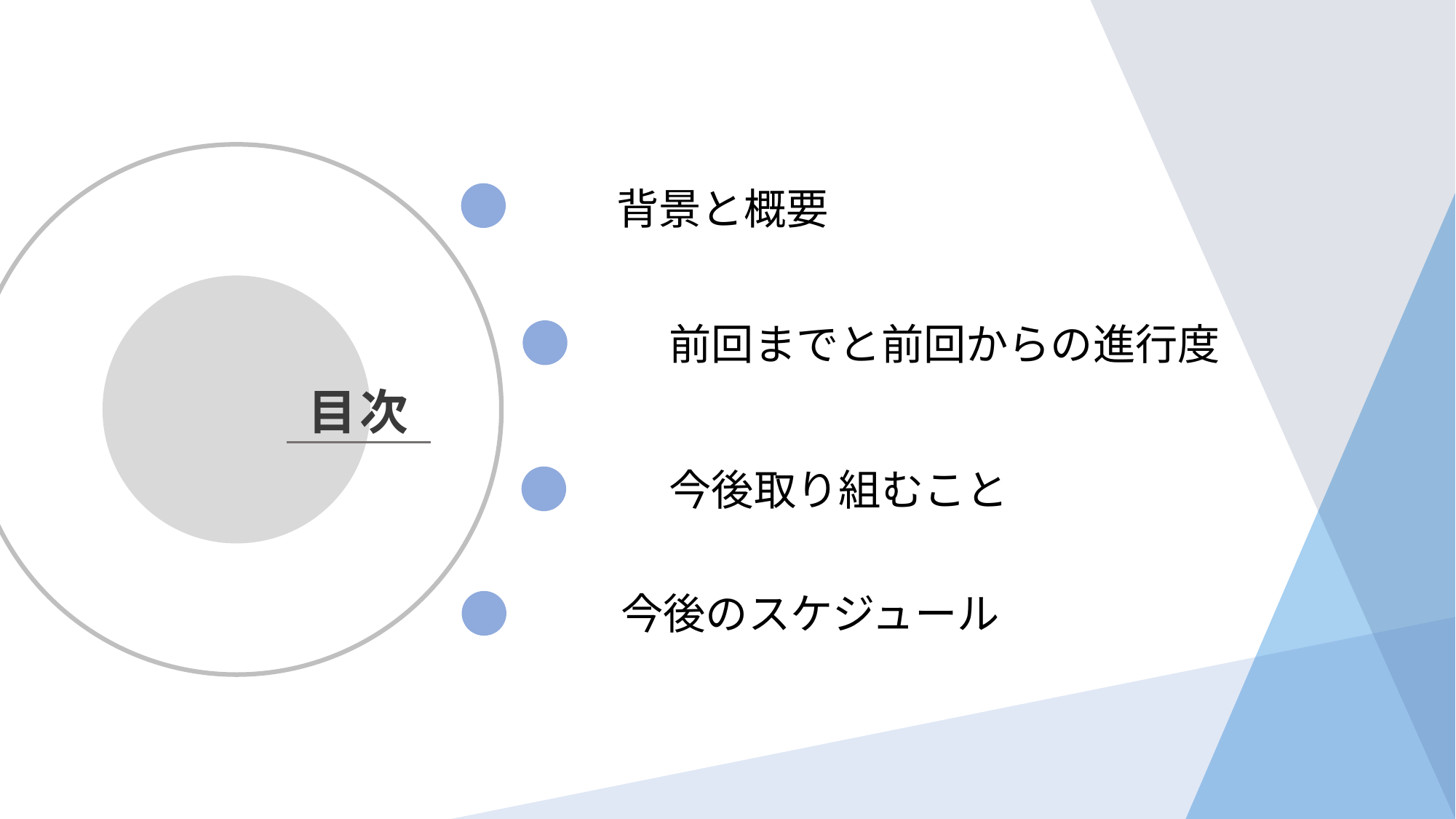

背景と概要

前回までと前回からの進行度

目次

今後取り組むこと
今後のスケジュール